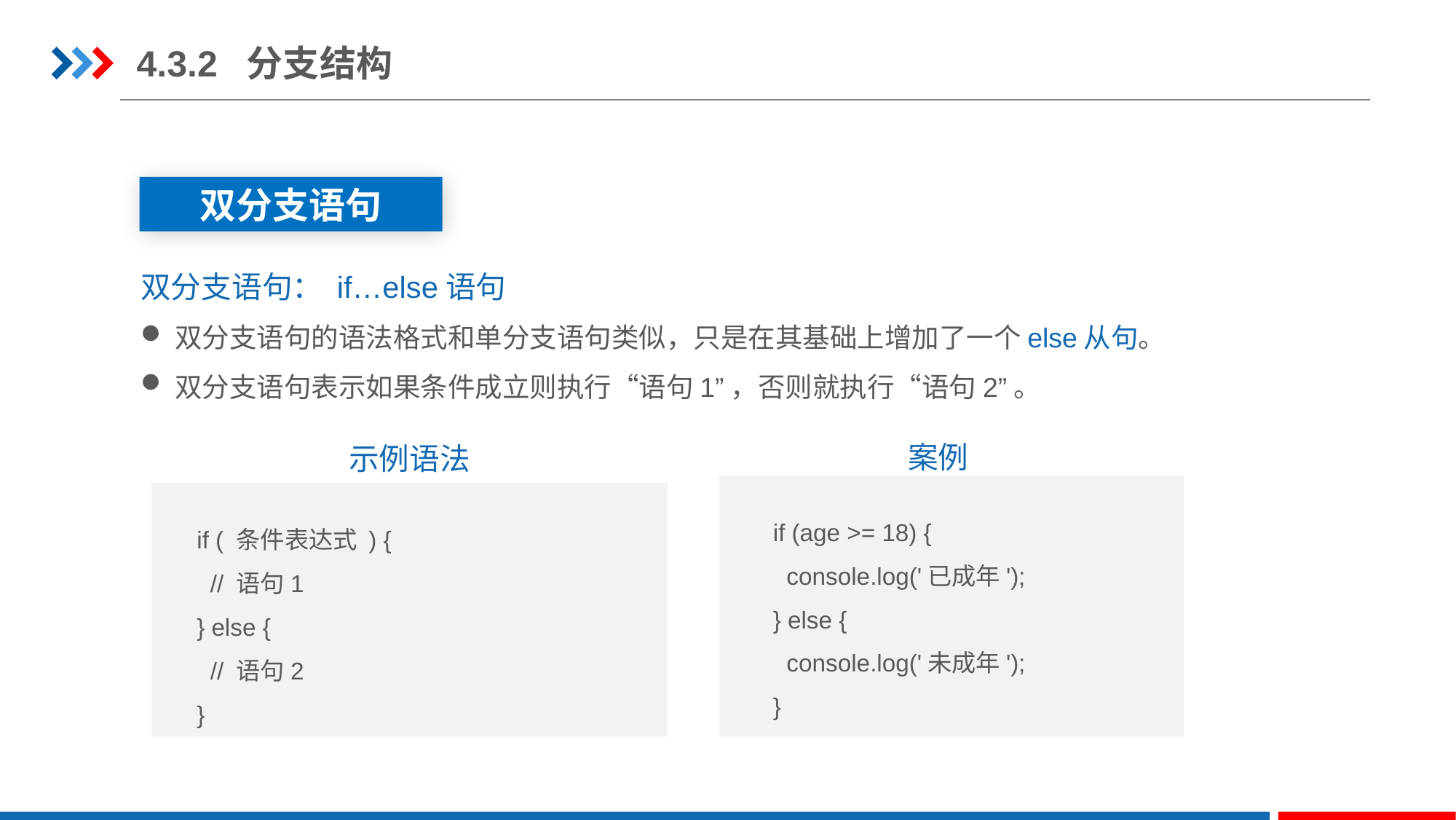

4.3.2  分支结构
双分支语句
双分支语句： if…else语句
双分支语句的语法格式和单分支语句类似，只是在其基础上增加了一个else从句。
双分支语句表示如果条件成立则执行“语句1”，否则就执行“语句2”。
案例
示例语法

if (age >= 18) {
  console.log('已成年');
} else {
  console.log('未成年');
}
if ( 条件表达式 ) {
  // 语句1
} else {
  // 语句2
}